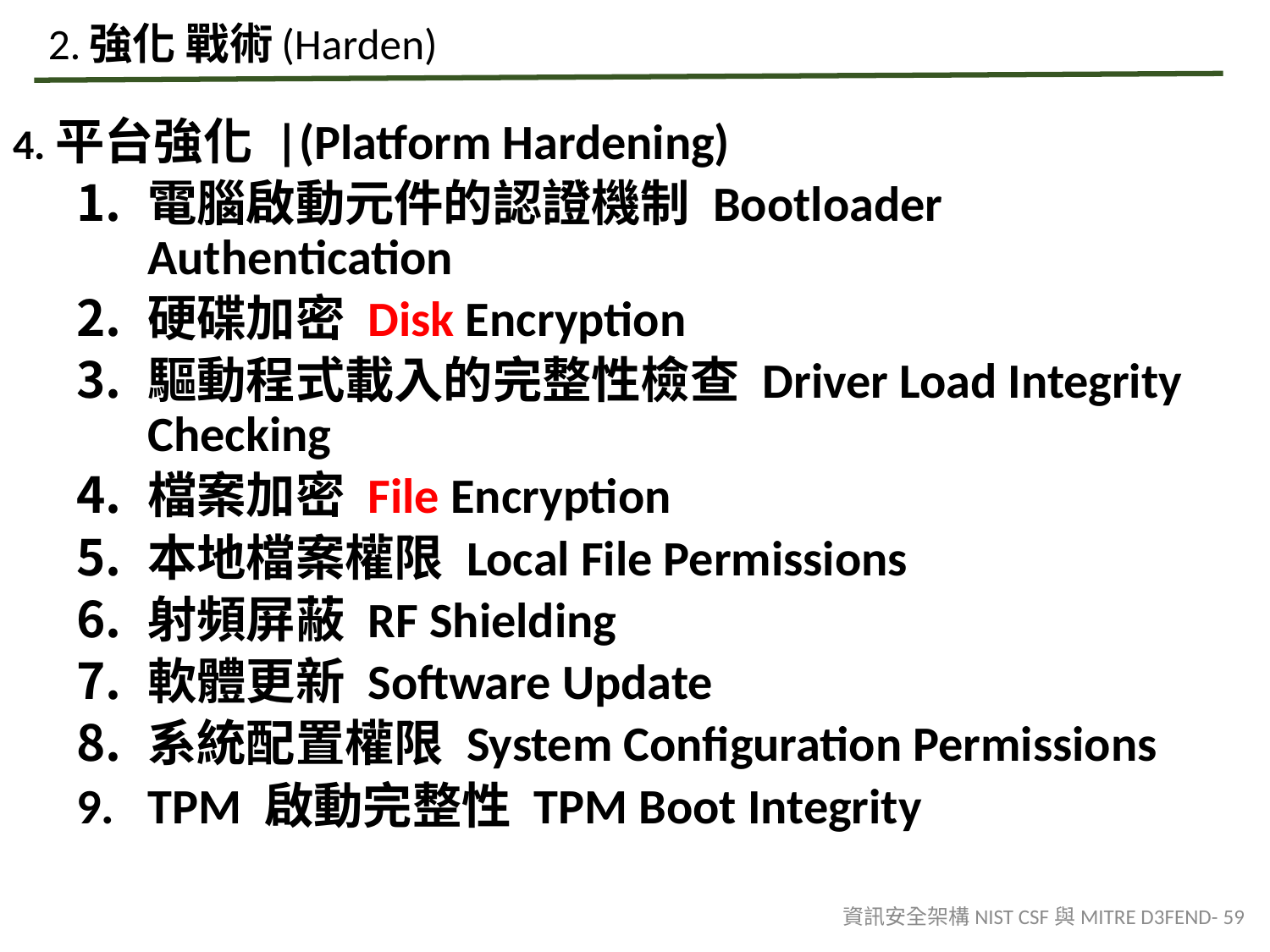

# 2.強化 戰術(Harden)
4.平台強化 |(Platform Hardening)
電腦啟動元件的認證機制 Bootloader Authentication
硬碟加密 Disk Encryption
驅動程式載入的完整性檢查 Driver Load Integrity Checking
檔案加密 File Encryption
本地檔案權限 Local File Permissions
射頻屏蔽 RF Shielding
軟體更新 Software Update
系統配置權限 System Configuration Permissions
TPM 啟動完整性 TPM Boot Integrity

資訊安全架構NIST CSF與MITRE D3FEND- 59